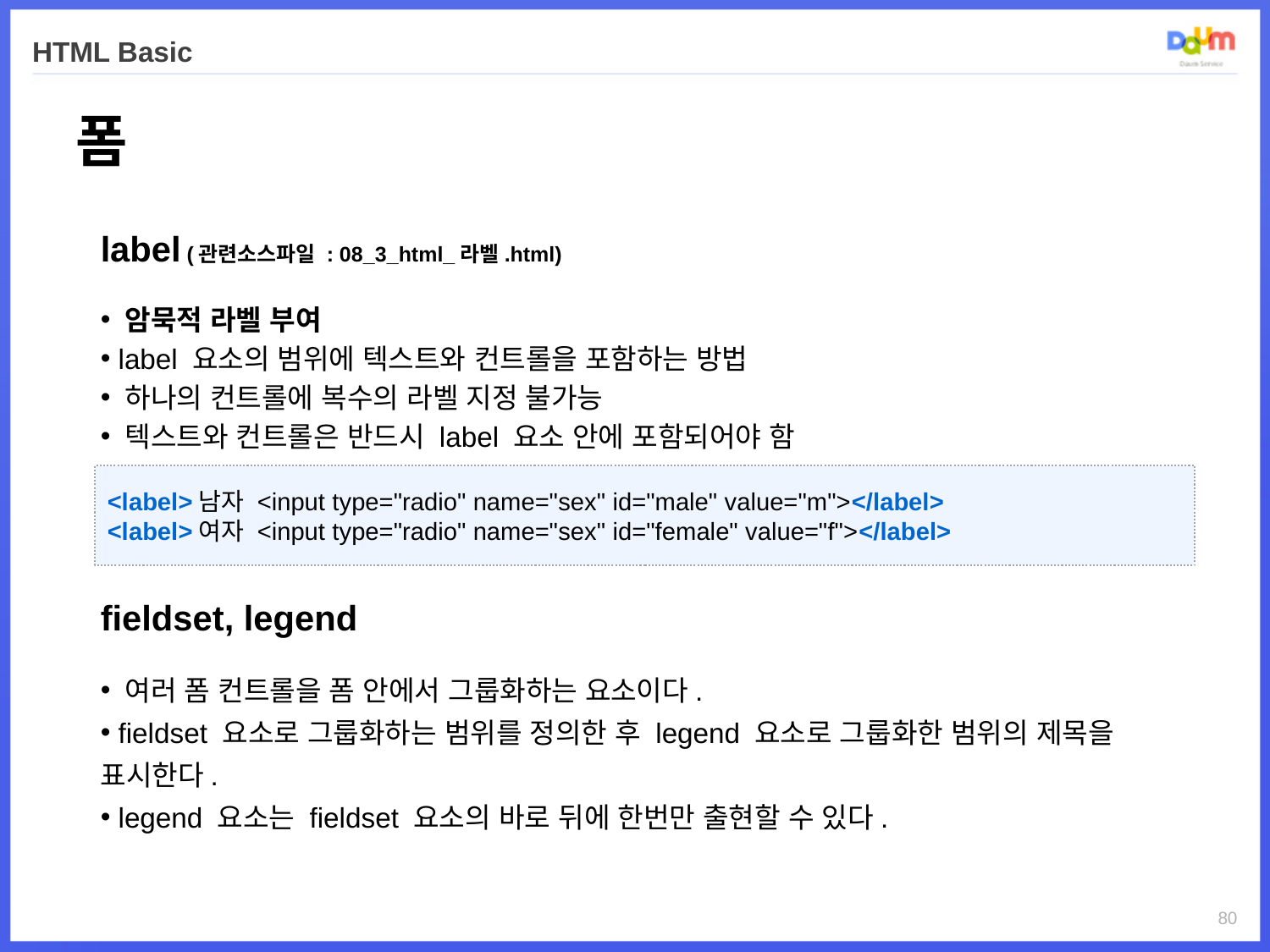

# HTML Basic
폼
label (관련소스파일 : 08_3_html_라벨.html)
 암묵적 라벨 부여
 label 요소의 범위에 텍스트와 컨트롤을 포함하는 방법
 하나의 컨트롤에 복수의 라벨 지정 불가능
 텍스트와 컨트롤은 반드시 label 요소 안에 포함되어야 함
<label>남자 <input type="radio" name="sex" id="male" value="m"></label>
<label>여자 <input type="radio" name="sex" id="female" value="f"></label>
fieldset, legend

 여러 폼 컨트롤을 폼 안에서 그룹화하는 요소이다.
 fieldset 요소로 그룹화하는 범위를 정의한 후 legend 요소로 그룹화한 범위의 제목을 표시한다.
 legend 요소는 fieldset 요소의 바로 뒤에 한번만 출현할 수 있다.
80